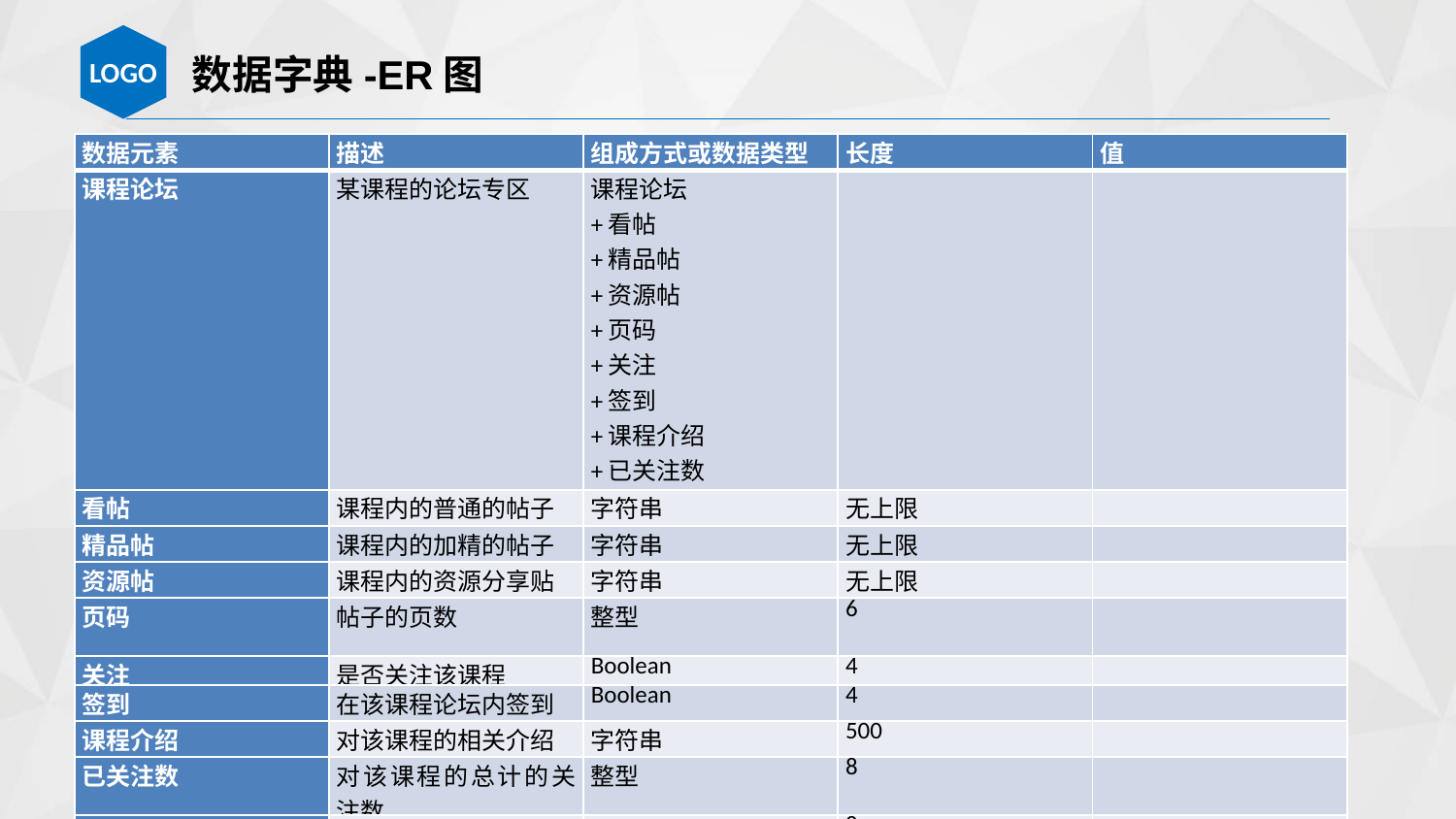

数据字典-ER图
| 数据元素 | 描述 | 组成方式或数据类型 | 长度 | 值 |
| --- | --- | --- | --- | --- |
| 课程论坛 | 某课程的论坛专区 | 课程论坛 +看帖 +精品帖 +资源帖 +页码 +关注 +签到 +课程介绍 +已关注数 +帖子数 |  |  |
| 看帖 | 课程内的普通的帖子 | 字符串 | 无上限 |  |
| 精品帖 | 课程内的加精的帖子 | 字符串 | 无上限 |  |
| 资源帖 | 课程内的资源分享贴 | 字符串 | 无上限 |  |
| 页码 | 帖子的页数 | 整型 | 6 |  |
| 关注 | 是否关注该课程 | Boolean | 4 |  |
| 签到 | 在该课程论坛内签到 | Boolean | 4 |  |
| 课程介绍 | 对该课程的相关介绍 | 字符串 | 500 |  |
| 已关注数 | 对该课程的总计的关注数 | 整型 | 8 |  |
| 帖子数 | 该课程论坛所有的帖子数量 | 整型 | 8 |  |